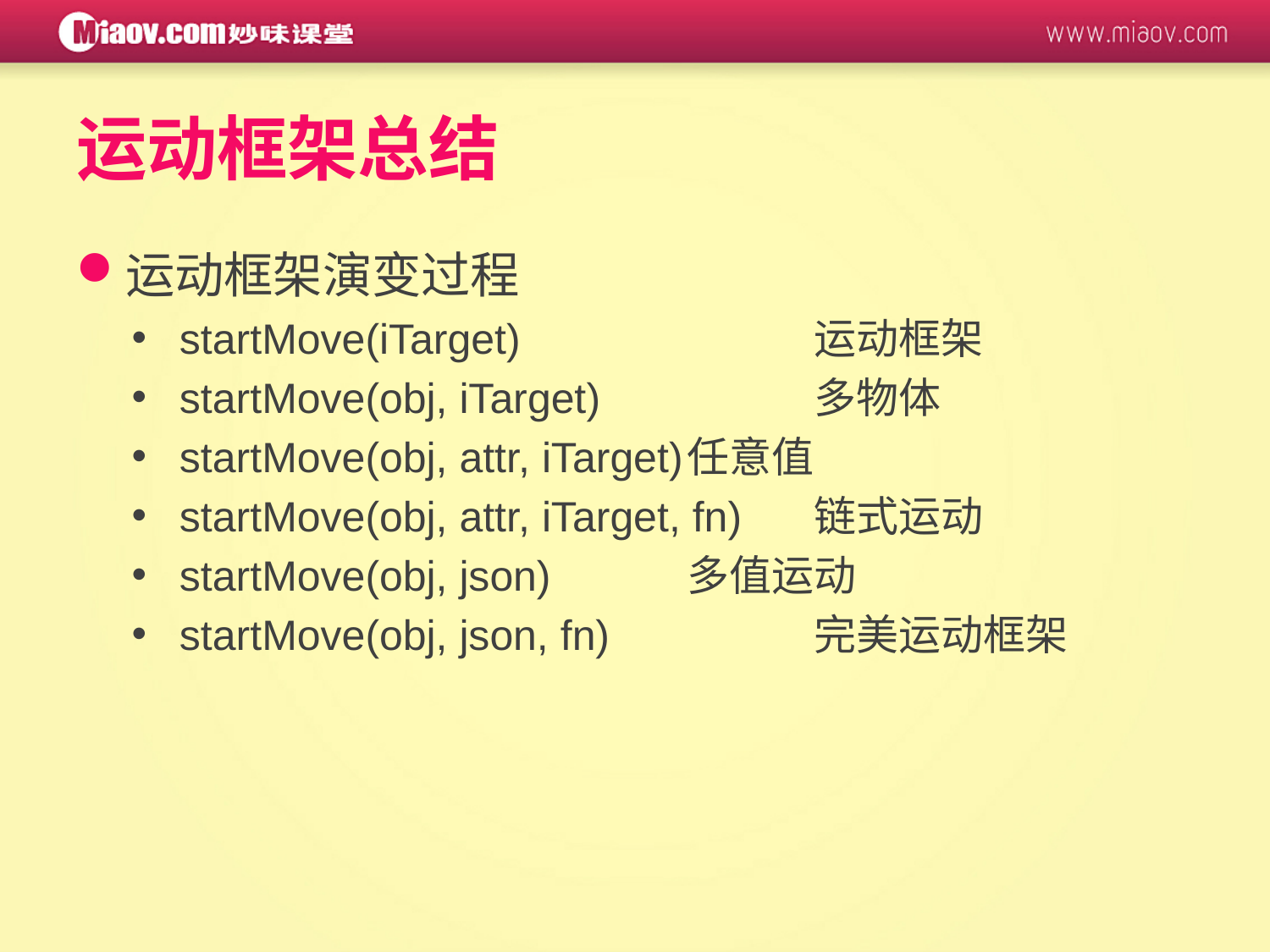

# 运动框架总结
运动框架演变过程
startMove(iTarget)			运动框架
startMove(obj, iTarget)		多物体
startMove(obj, attr, iTarget)	任意值
startMove(obj, attr, iTarget, fn)	链式运动
startMove(obj, json)		多值运动
startMove(obj, json, fn)		完美运动框架